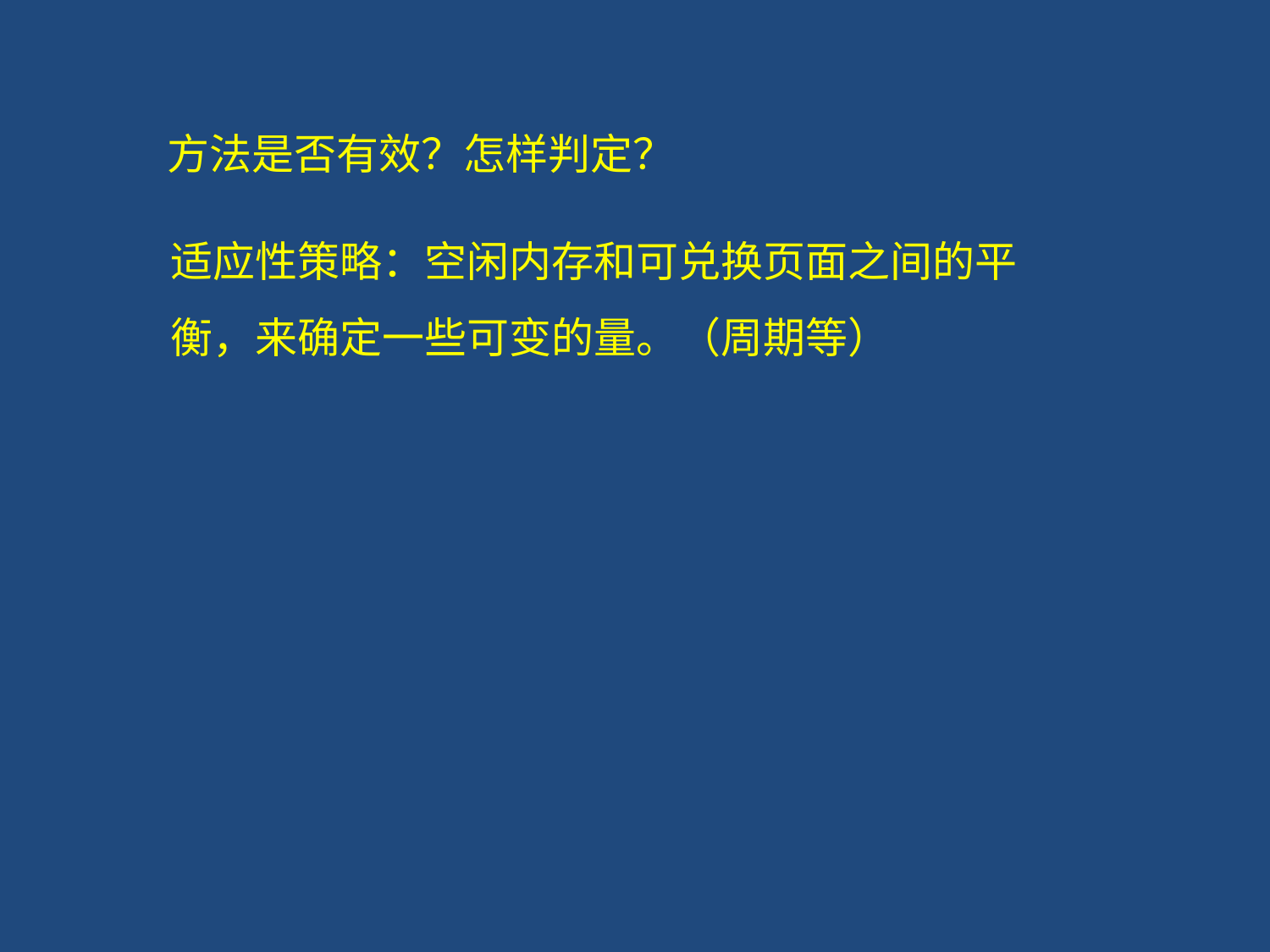

方法是否有效？怎样判定？
适应性策略：空闲内存和可兑换页面之间的平衡，来确定一些可变的量。（周期等）